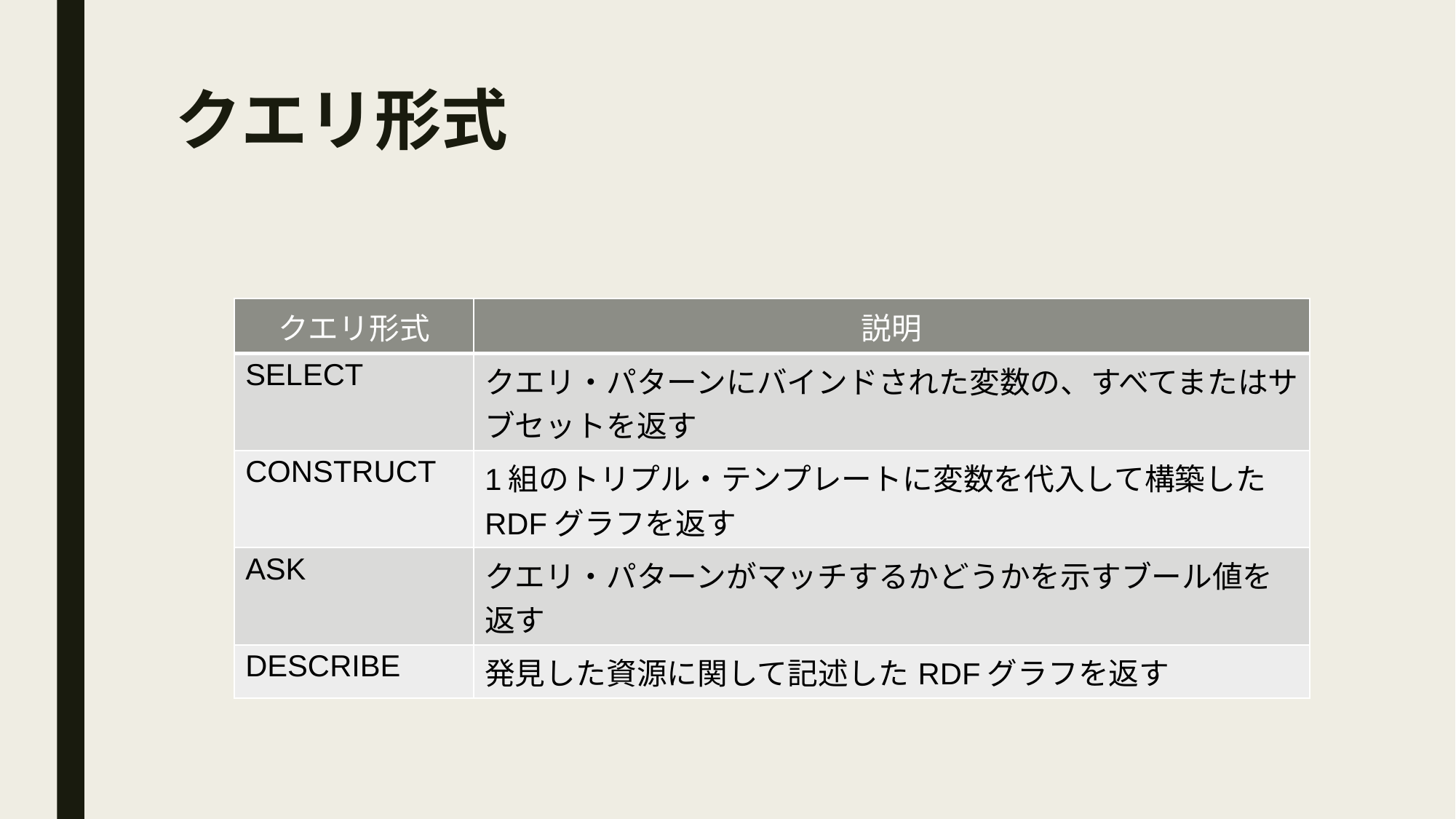

# クエリ形式
| クエリ形式 | 説明 |
| --- | --- |
| SELECT | クエリ・パターンにバインドされた変数の、すべてまたはサブセットを返す |
| CONSTRUCT | 1組のトリプル・テンプレートに変数を代入して構築したRDFグラフを返す |
| ASK | クエリ・パターンがマッチするかどうかを示すブール値を返す |
| DESCRIBE | 発見した資源に関して記述したRDFグラフを返す |